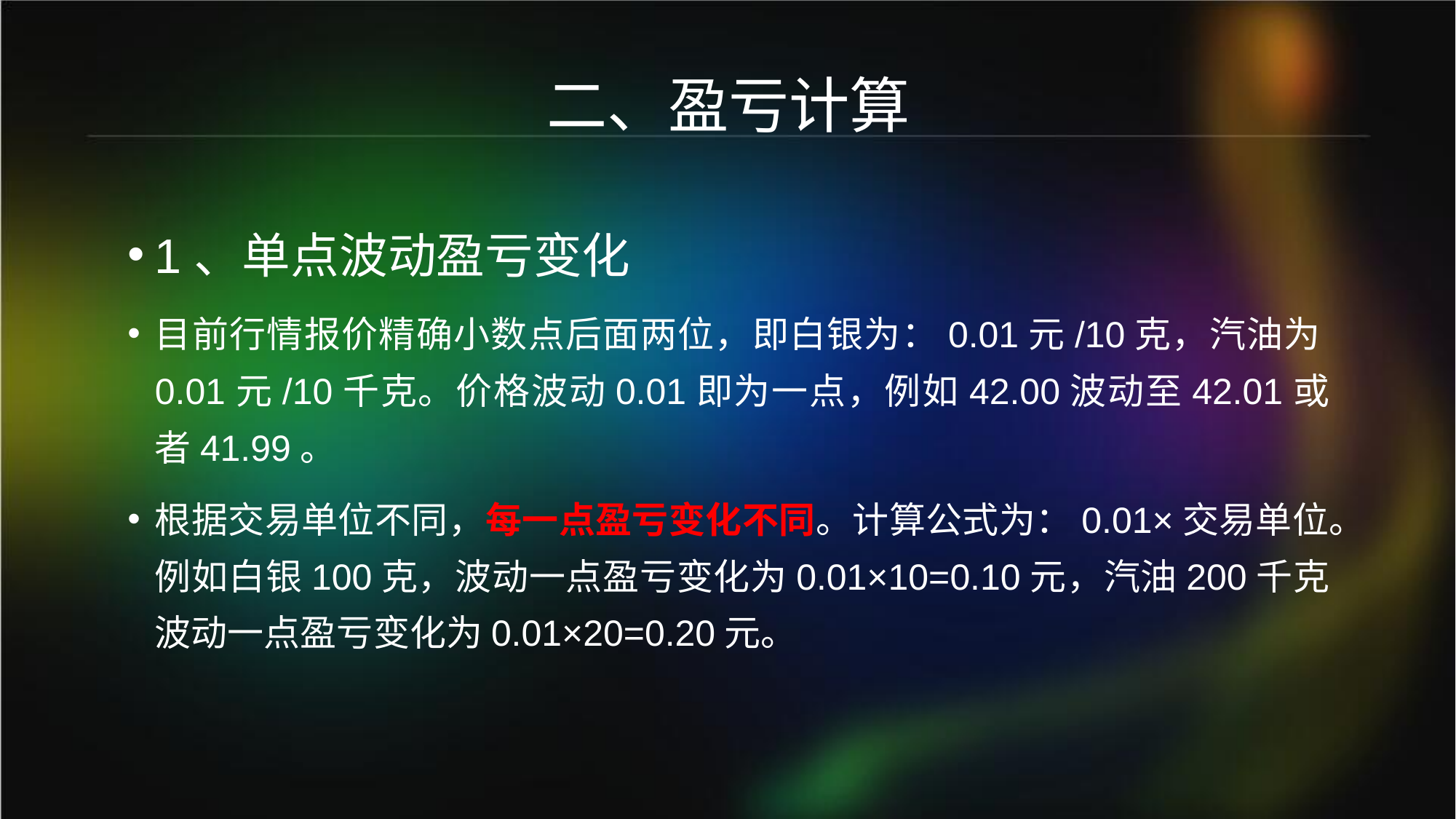

# 二、盈亏计算
1、单点波动盈亏变化
目前行情报价精确小数点后面两位，即白银为：0.01元/10克，汽油为0.01元/10千克。价格波动0.01即为一点，例如42.00波动至42.01或者41.99。
根据交易单位不同，每一点盈亏变化不同。计算公式为：0.01×交易单位。例如白银100克，波动一点盈亏变化为0.01×10=0.10元，汽油200千克波动一点盈亏变化为0.01×20=0.20元。